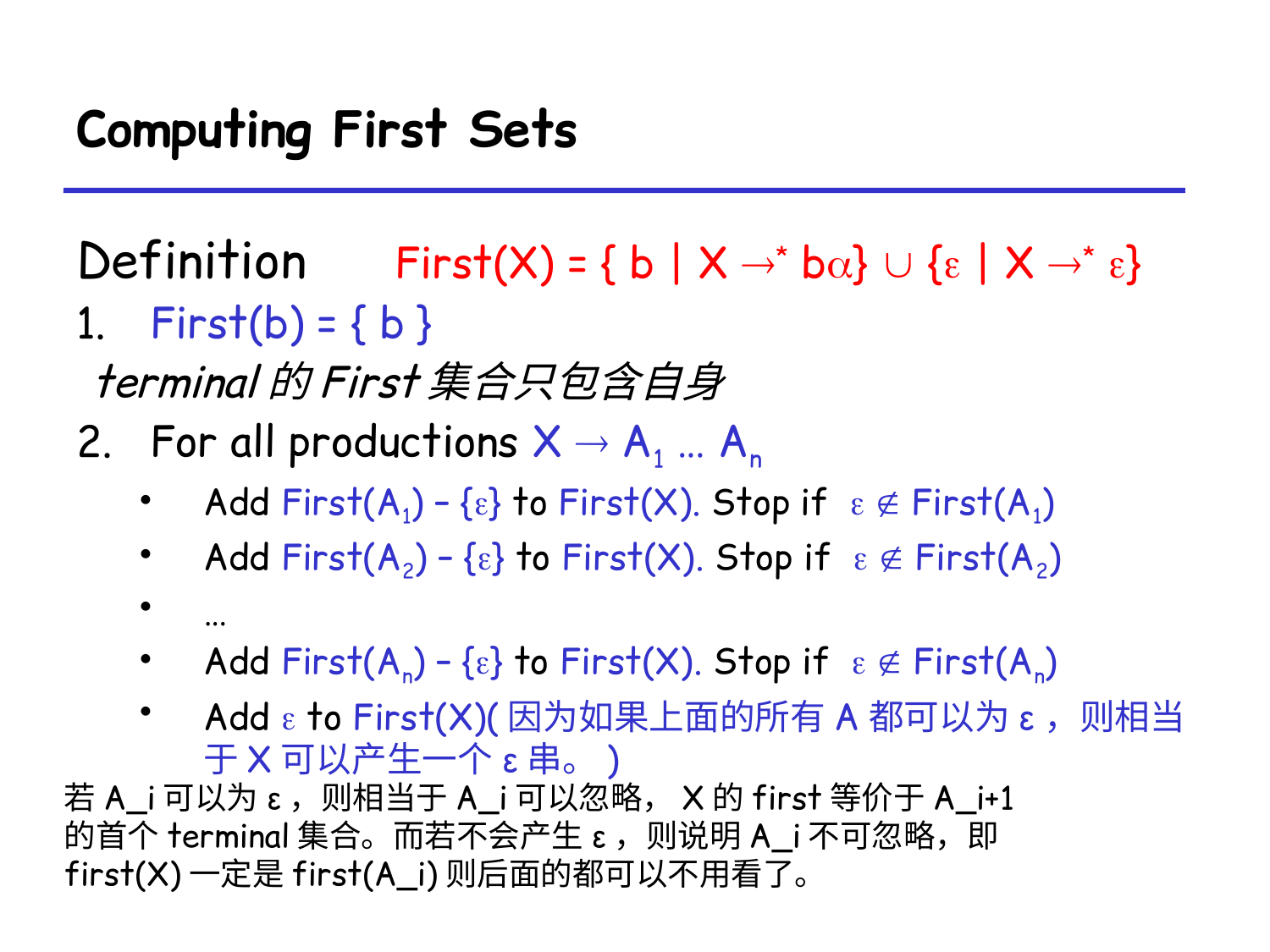

# Computing First Sets
Definition      First(X) = { b | X →* bα} ∪ {ε | X →* ε}
First(b) = { b }

For all productions X → A1 … An
Add First(A1) – {ε} to First(X). Stop if  ε ∉ First(A1)
Add First(A2) – {ε} to First(X). Stop if  ε ∉ First(A2)
…
Add First(An) – {ε} to First(X). Stop if  ε ∉ First(An)
Add ε to First(X)(因为如果上面的所有A都可以为ε，则相当于X可以产生一个ε串。)
terminal的First集合只包含自身
若A_i可以为ε，则相当于A_i可以忽略，X的first等价于A_i+1
的首个terminal集合。而若不会产生ε，则说明A_i不可忽略，即
first(X)一定是first(A_i)则后面的都可以不用看了。
26